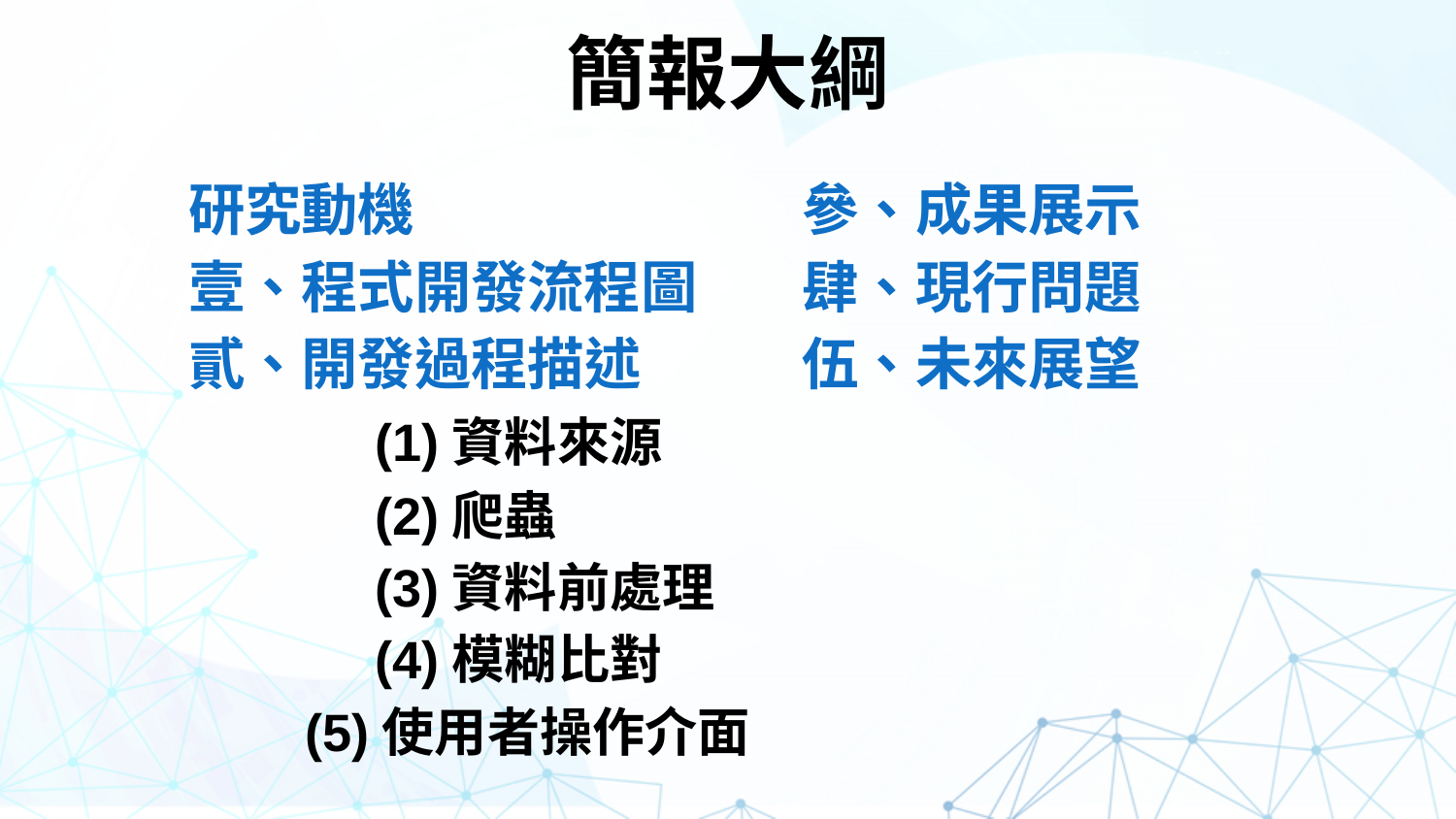

簡報大綱
研究動機
壹、程式開發流程圖
貳、開發過程描述
		(1)資料來源
		(2)爬蟲
		(3)資料前處理
		(4)模糊比對
        (5)使用者操作介面
參、成果展示
肆、現行問題
伍、未來展望